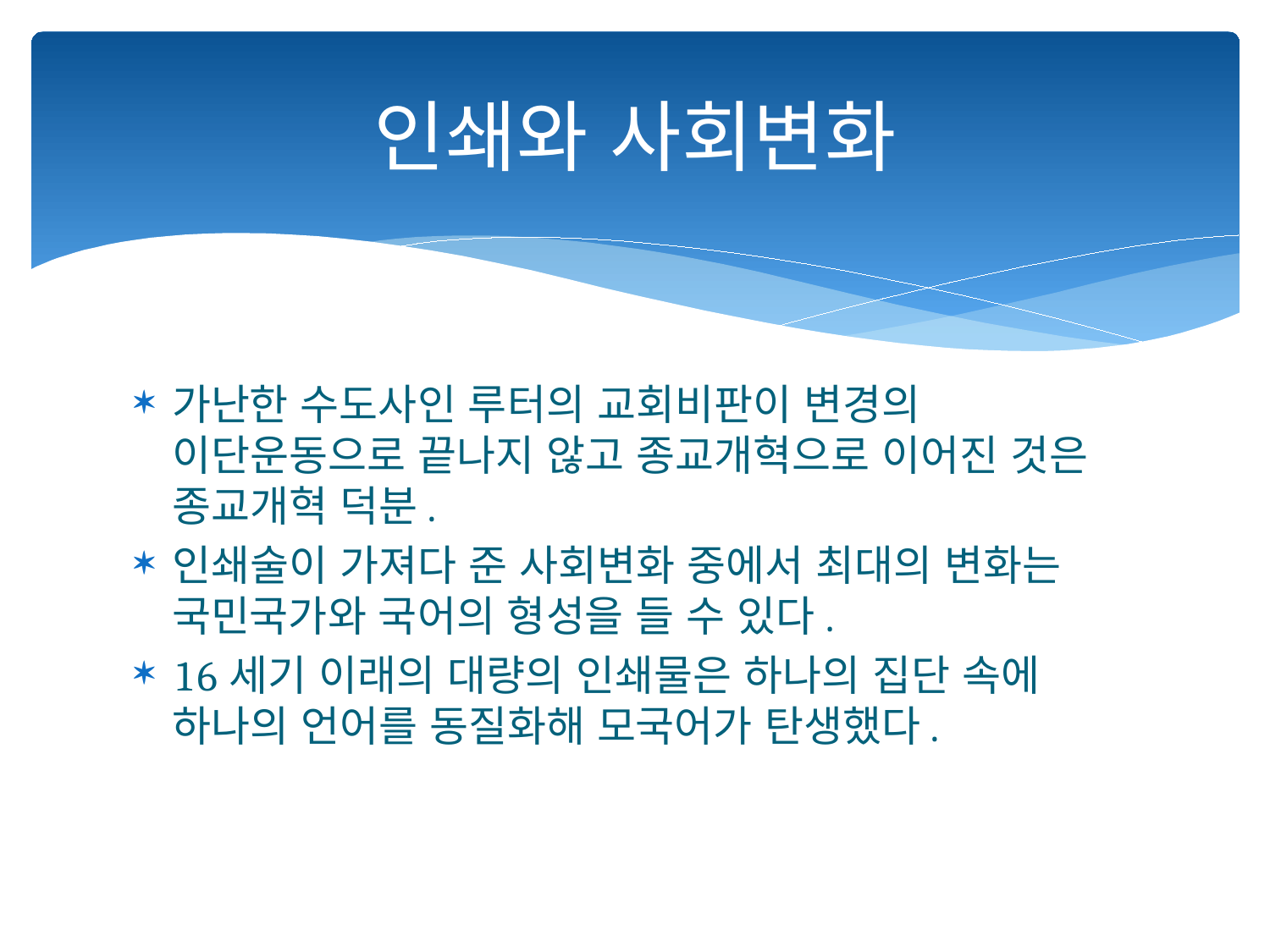

# 인쇄와 사회변화
가난한 수도사인 루터의 교회비판이 변경의 이단운동으로 끝나지 않고 종교개혁으로 이어진 것은 종교개혁 덕분.
인쇄술이 가져다 준 사회변화 중에서 최대의 변화는 국민국가와 국어의 형성을 들 수 있다.
16세기 이래의 대량의 인쇄물은 하나의 집단 속에 하나의 언어를 동질화해 모국어가 탄생했다.